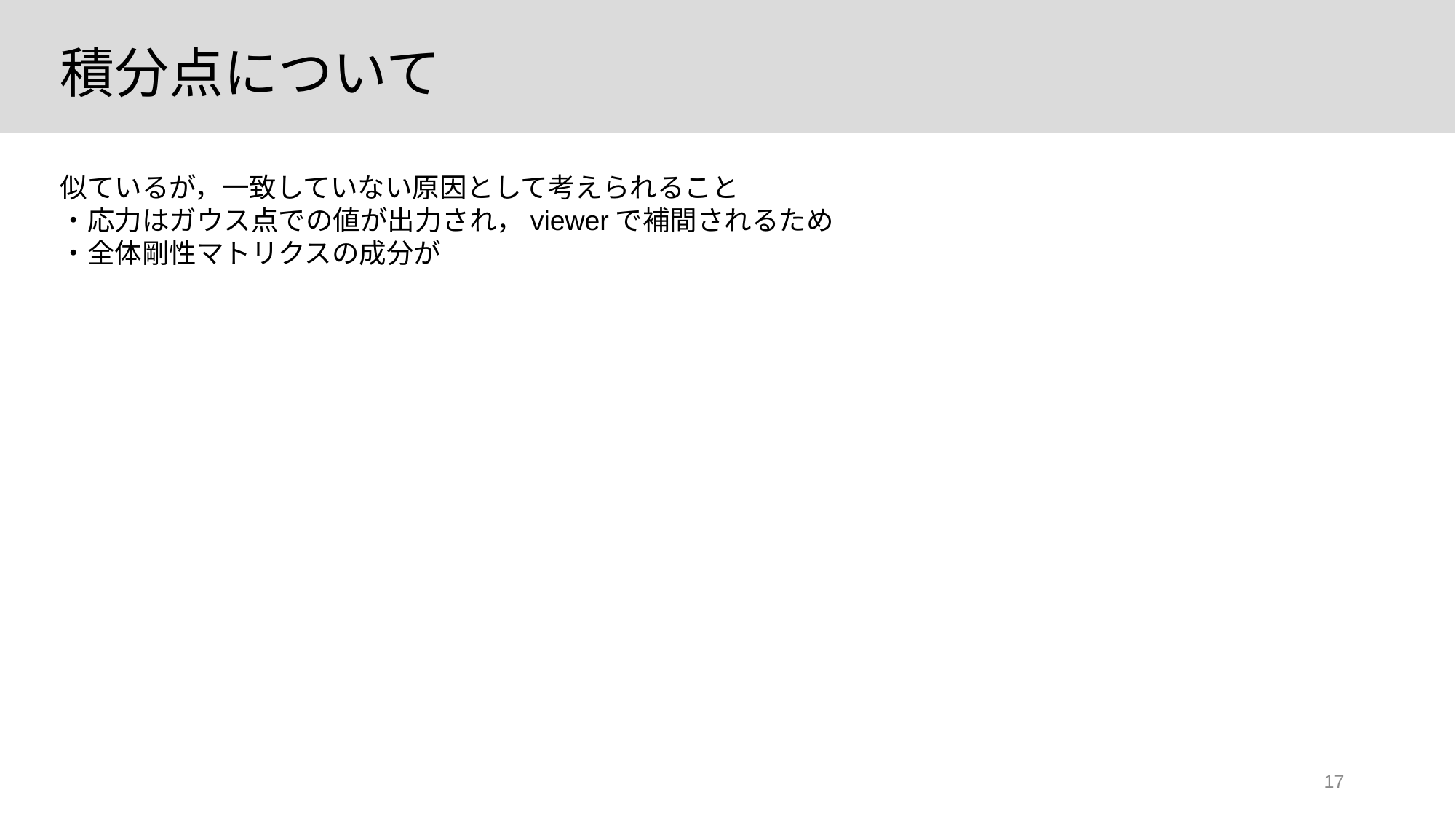

積分点について
似ているが，一致していない原因として考えられること
・応力はガウス点での値が出力され，viewerで補間されるため
・全体剛性マトリクスの成分が
17